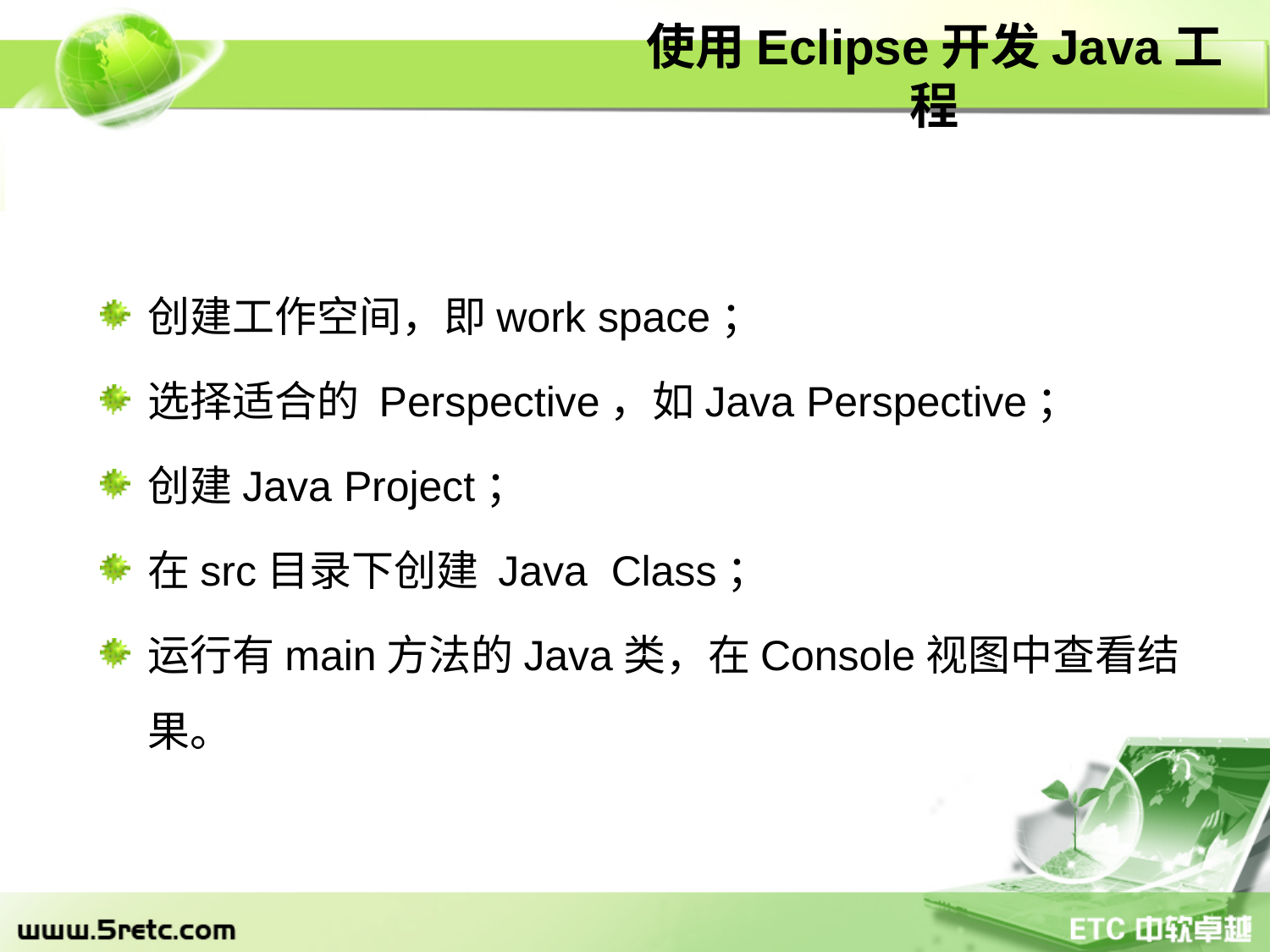

# 使用Eclipse开发Java工程
创建工作空间，即work space；
选择适合的 Perspective，如Java Perspective；
创建Java Project；
在src目录下创建 Java  Class；
运行有main方法的Java类，在Console视图中查看结果。